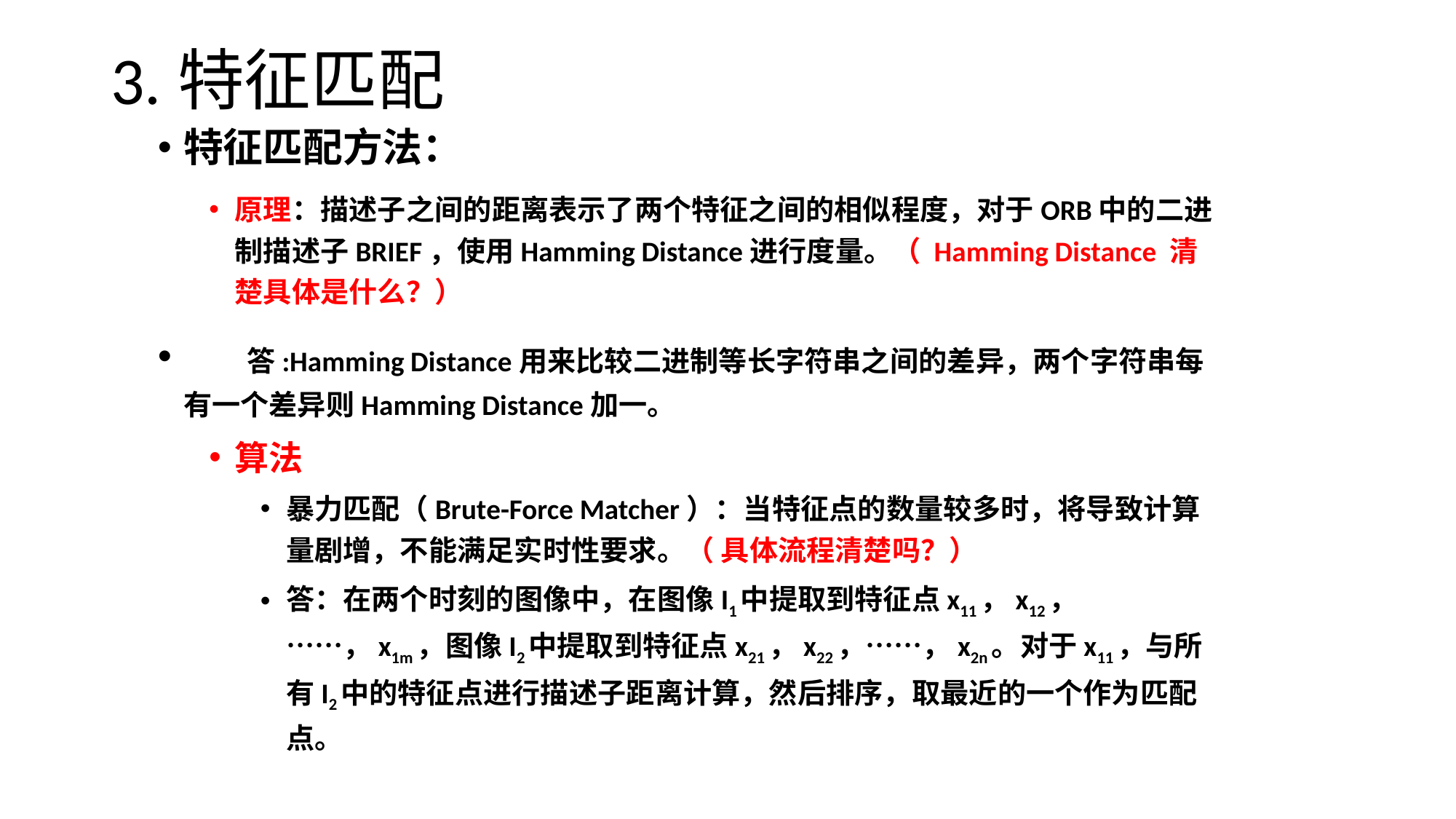

# 3.特征匹配
特征匹配方法：
原理：描述子之间的距离表示了两个特征之间的相似程度，对于ORB中的二进制描述子BRIEF，使用Hamming Distance进行度量。（ Hamming Distance 清楚具体是什么？）
      答:Hamming Distance用来比较二进制等长字符串之间的差异，两个字符串每有一个差异则Hamming Distance加一。
算法
暴力匹配（Brute-Force Matcher）：当特征点的数量较多时，将导致计算量剧增，不能满足实时性要求。（ 具体流程清楚吗？）
答：在两个时刻的图像中，在图像I1中提取到特征点x11，x12，……，x1m，图像I2中提取到特征点x21，x22，……，x2n。对于x11，与所有I2中的特征点进行描述子距离计算，然后排序，取最近的一个作为匹配点。